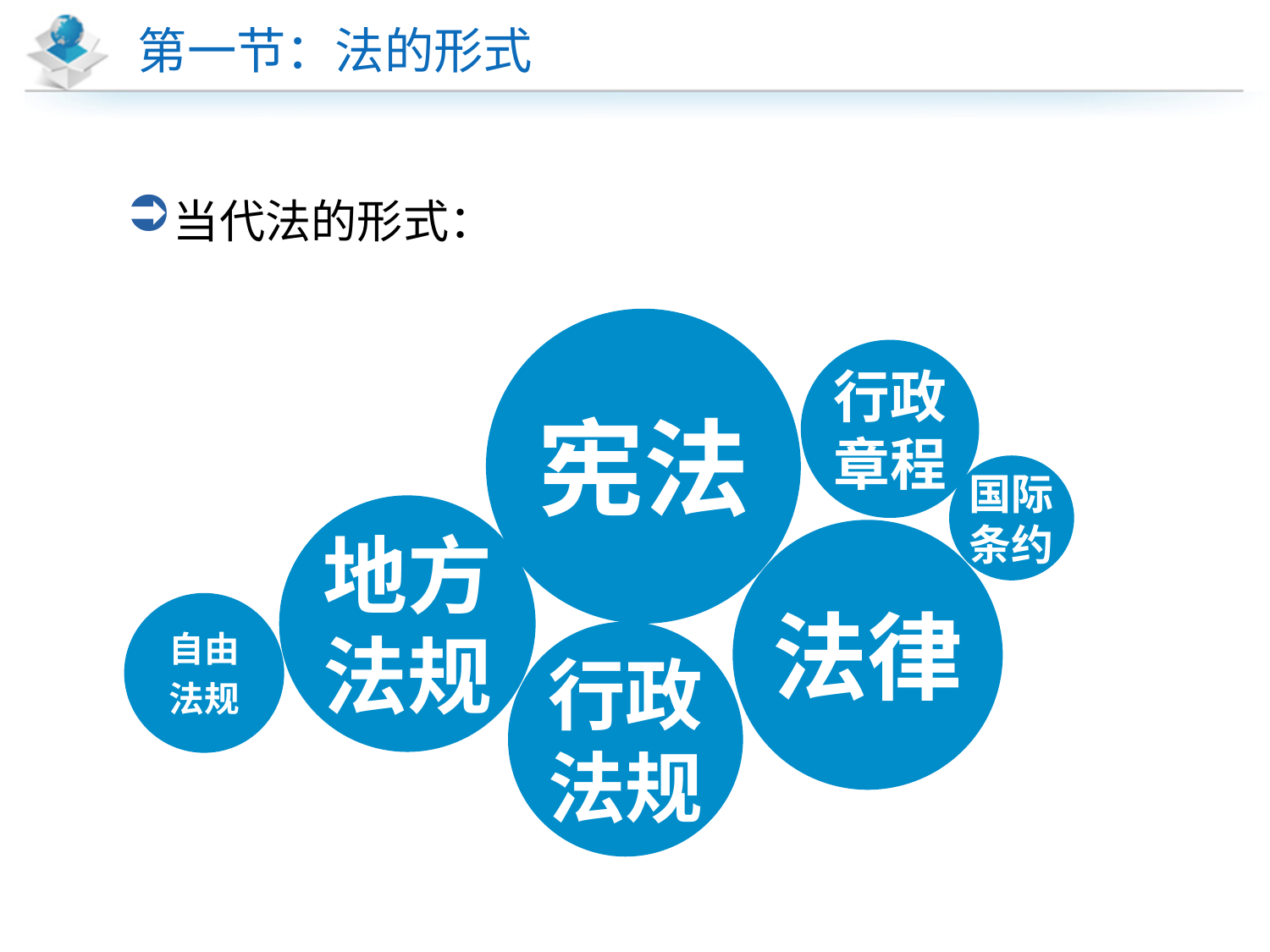

# 第一节：法的形式
当代法的形式：
宪法
行政章程
国际条约
地方法规
法律
自由
法规
行政法规